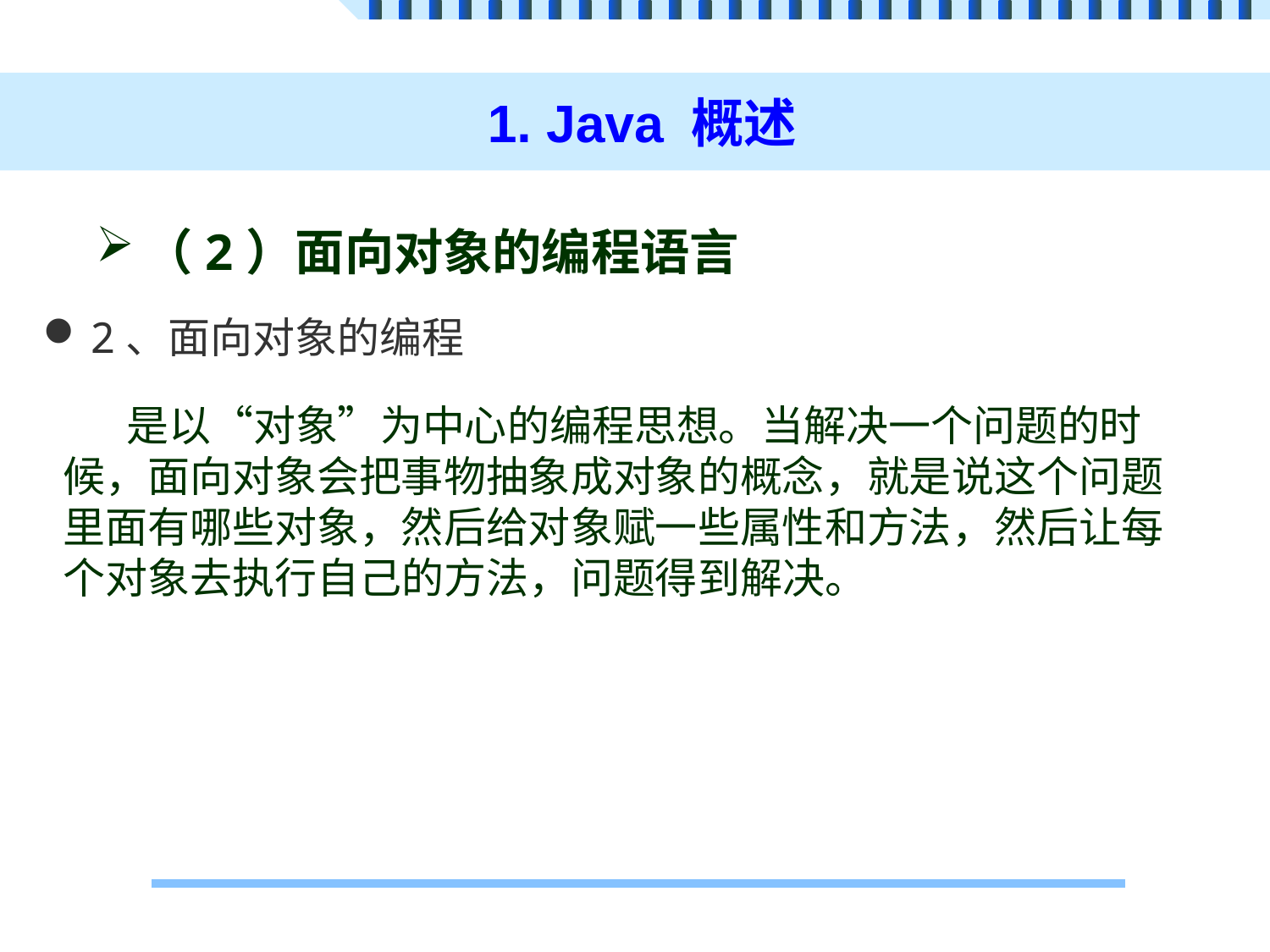

# 1. Java 概述
（2）面向对象的编程语言
2、面向对象的编程
是以“对象”为中心的编程思想。当解决一个问题的时候，面向对象会把事物抽象成对象的概念，就是说这个问题里面有哪些对象，然后给对象赋一些属性和方法，然后让每个对象去执行自己的方法，问题得到解决。